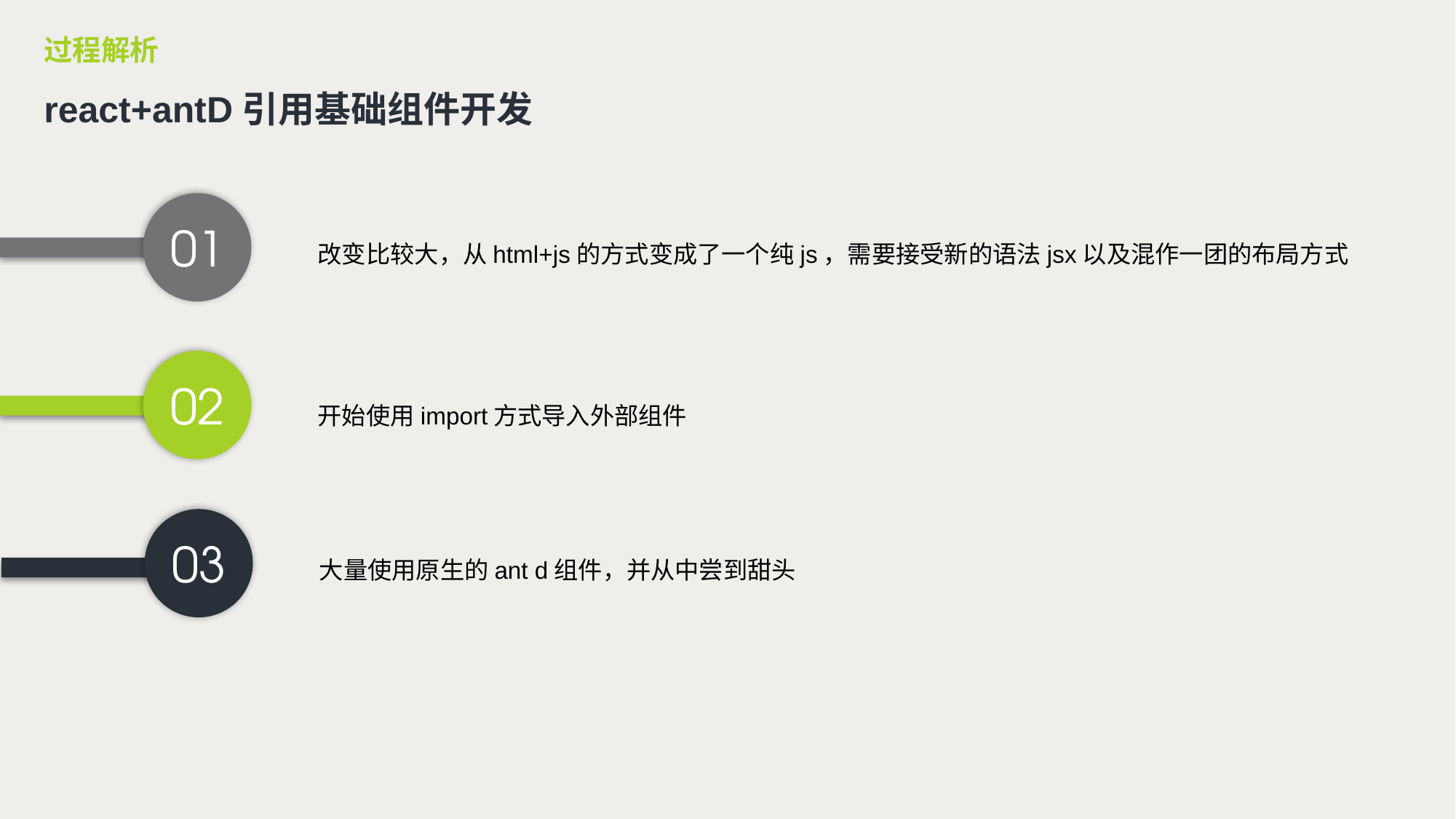

过程解析
react+antD引用基础组件开发

01
改变比较大，从html+js的方式变成了一个纯js，需要接受新的语法jsx以及混作一团的布局方式

02
开始使用import方式导入外部组件

03
大量使用原生的ant d组件，并从中尝到甜头